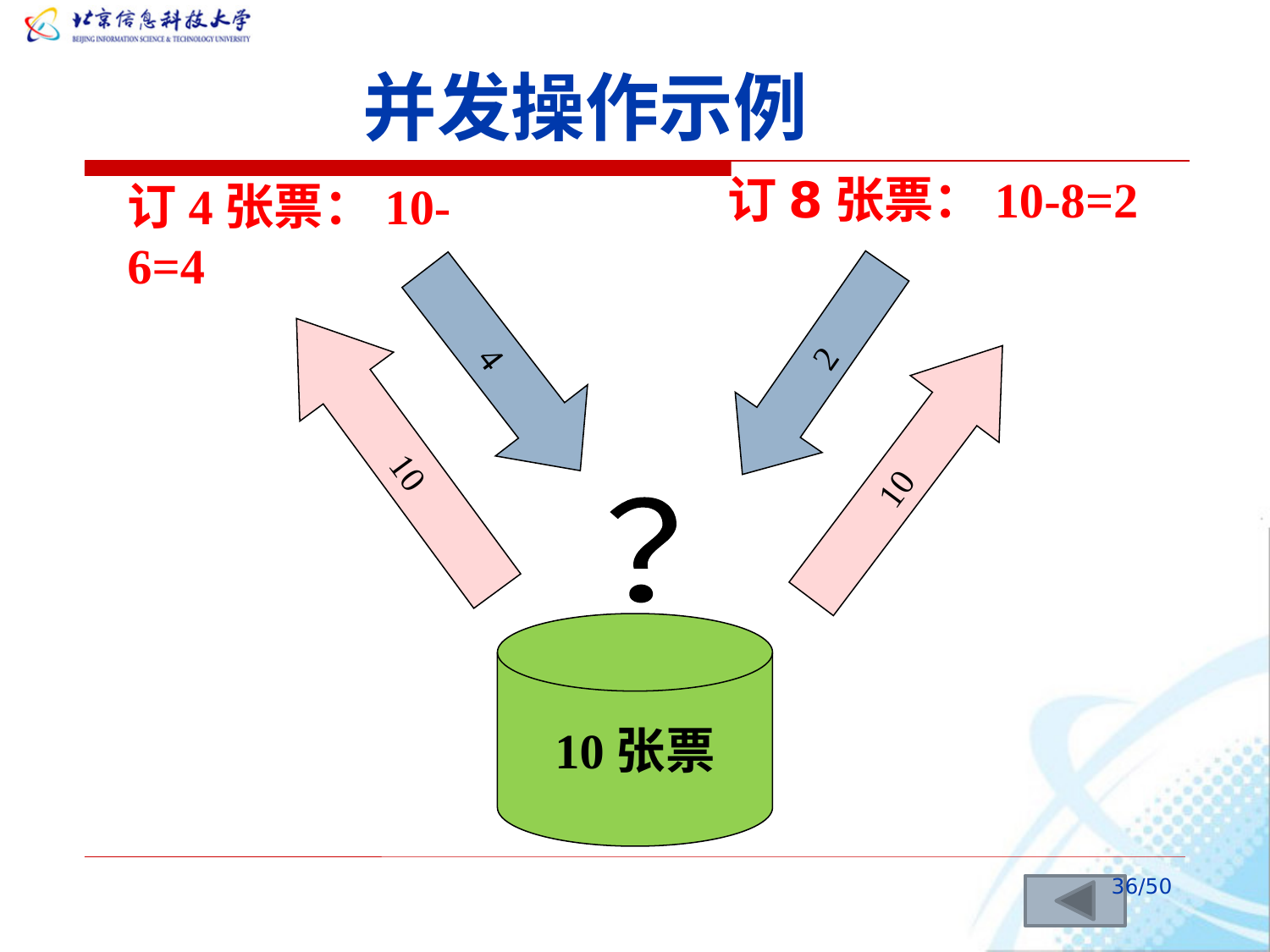

# 并发操作示例
订8张票：10-8=2
订4张票：10-6=4
4
2
10
10
？
10张票

36/50